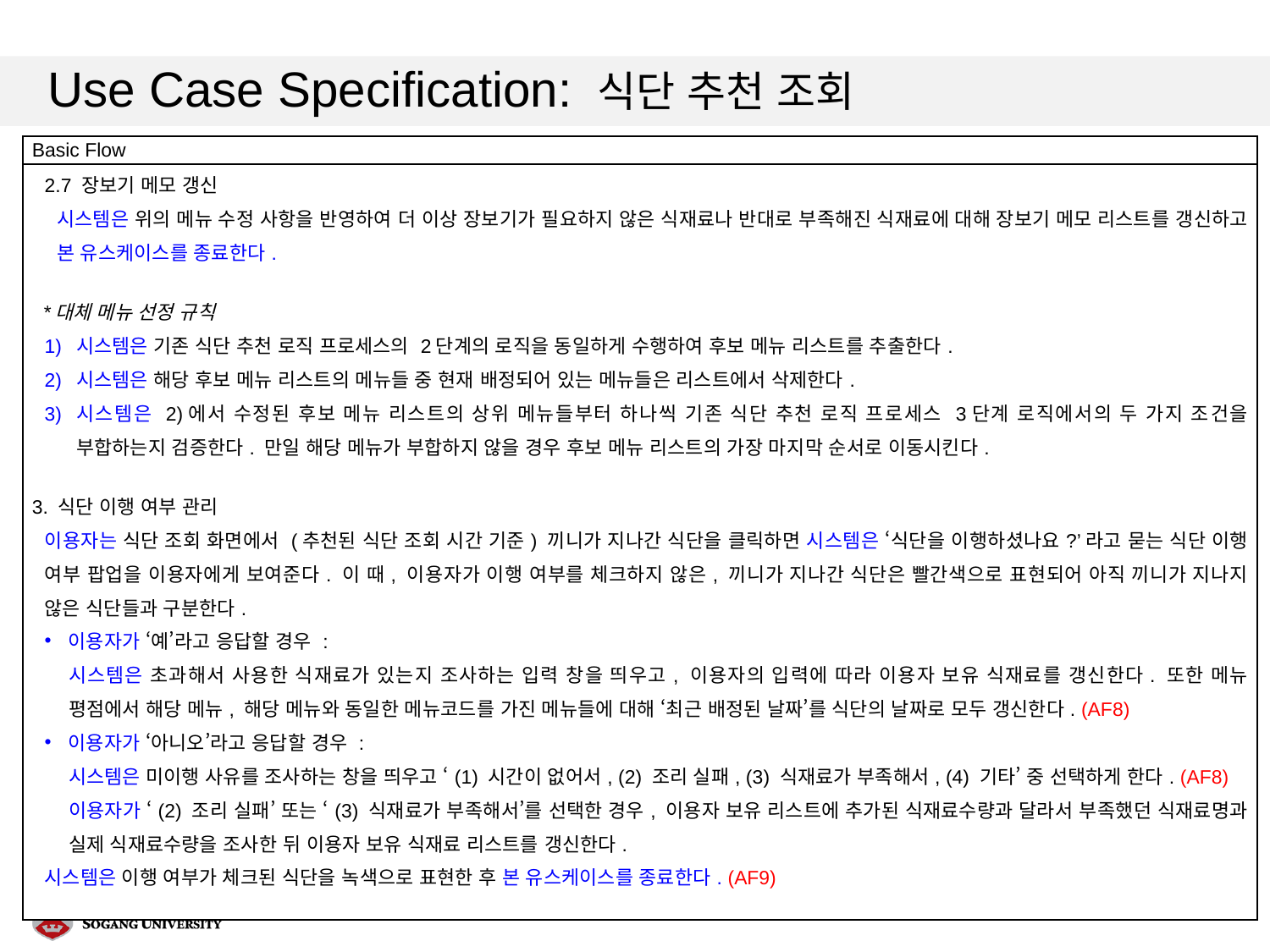

# Use Case Specification: 식단 추천 조회
| Basic Flow |
| --- |
| 2.7 장보기 메모 갱신 시스템은 위의 메뉴 수정 사항을 반영하여 더 이상 장보기가 필요하지 않은 식재료나 반대로 부족해진 식재료에 대해 장보기 메모 리스트를 갱신하고 본 유스케이스를 종료한다. \*대체 메뉴 선정 규칙 시스템은 기존 식단 추천 로직 프로세스의 2단계의 로직을 동일하게 수행하여 후보 메뉴 리스트를 추출한다. 시스템은 해당 후보 메뉴 리스트의 메뉴들 중 현재 배정되어 있는 메뉴들은 리스트에서 삭제한다. 시스템은 2)에서 수정된 후보 메뉴 리스트의 상위 메뉴들부터 하나씩 기존 식단 추천 로직 프로세스 3단계 로직에서의 두 가지 조건을 부합하는지 검증한다. 만일 해당 메뉴가 부합하지 않을 경우 후보 메뉴 리스트의 가장 마지막 순서로 이동시킨다. 3. 식단 이행 여부 관리 이용자는 식단 조회 화면에서 (추천된 식단 조회 시간 기준) 끼니가 지나간 식단을 클릭하면 시스템은 ‘식단을 이행하셨나요?’라고 묻는 식단 이행 여부 팝업을 이용자에게 보여준다. 이 때, 이용자가 이행 여부를 체크하지 않은, 끼니가 지나간 식단은 빨간색으로 표현되어 아직 끼니가 지나지 않은 식단들과 구분한다. 이용자가 ‘예’라고 응답할 경우 : 시스템은 초과해서 사용한 식재료가 있는지 조사하는 입력 창을 띄우고, 이용자의 입력에 따라 이용자 보유 식재료를 갱신한다. 또한 메뉴 평점에서 해당 메뉴, 해당 메뉴와 동일한 메뉴코드를 가진 메뉴들에 대해 ‘최근 배정된 날짜’를 식단의 날짜로 모두 갱신한다. (AF8) 이용자가 ‘아니오’라고 응답할 경우 : 시스템은 미이행 사유를 조사하는 창을 띄우고 ‘(1) 시간이 없어서, (2) 조리 실패, (3) 식재료가 부족해서, (4) 기타’ 중 선택하게 한다. (AF8) 이용자가 ‘(2) 조리 실패’ 또는 ‘(3) 식재료가 부족해서’를 선택한 경우, 이용자 보유 리스트에 추가된 식재료수량과 달라서 부족했던 식재료명과 실제 식재료수량을 조사한 뒤 이용자 보유 식재료 리스트를 갱신한다. 시스템은 이행 여부가 체크된 식단을 녹색으로 표현한 후 본 유스케이스를 종료한다. (AF9) |